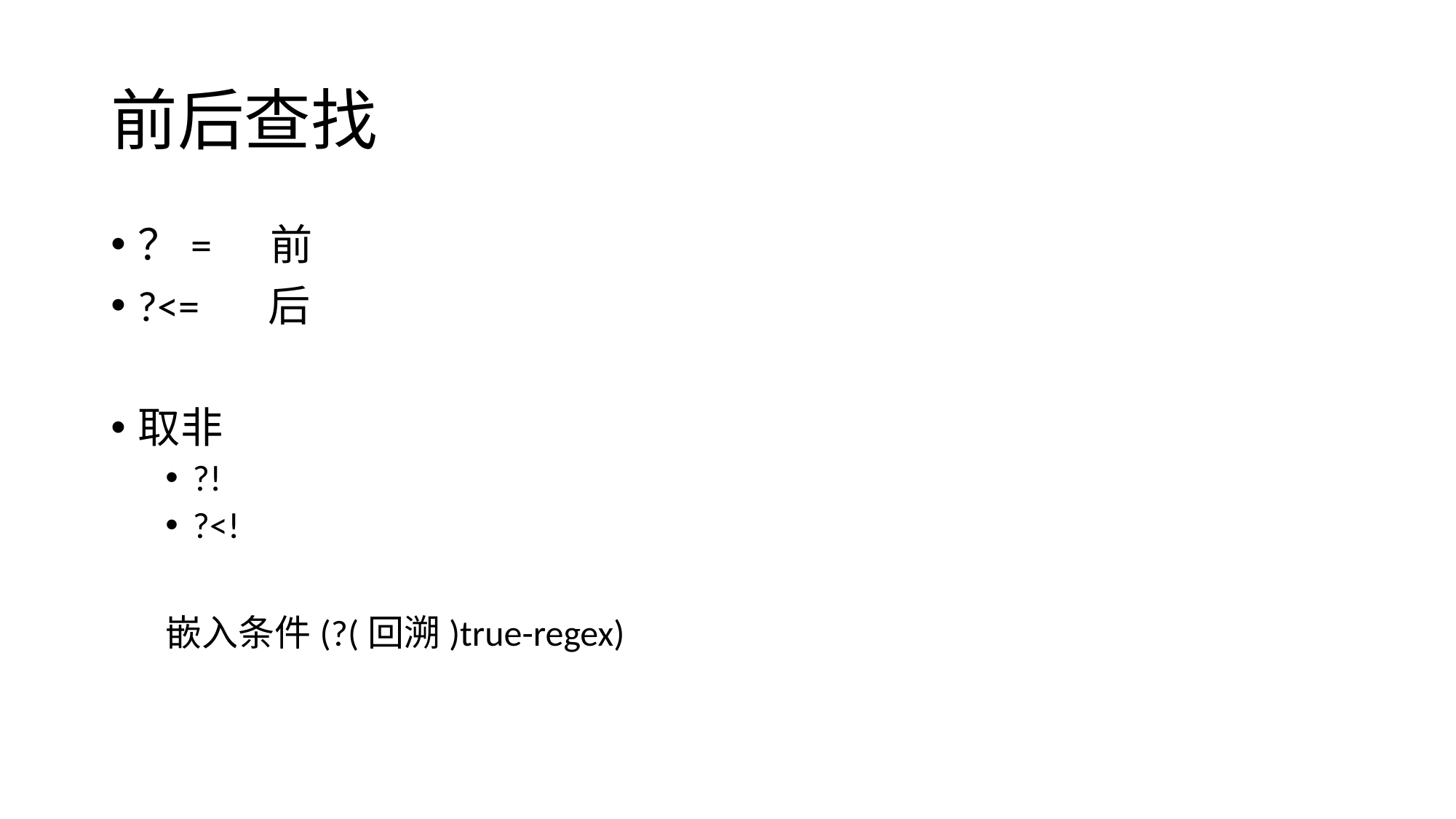

# 前后查找
？=     前
?<=      后

取非
?!
?<!

嵌入条件(?(回溯)true-regex)